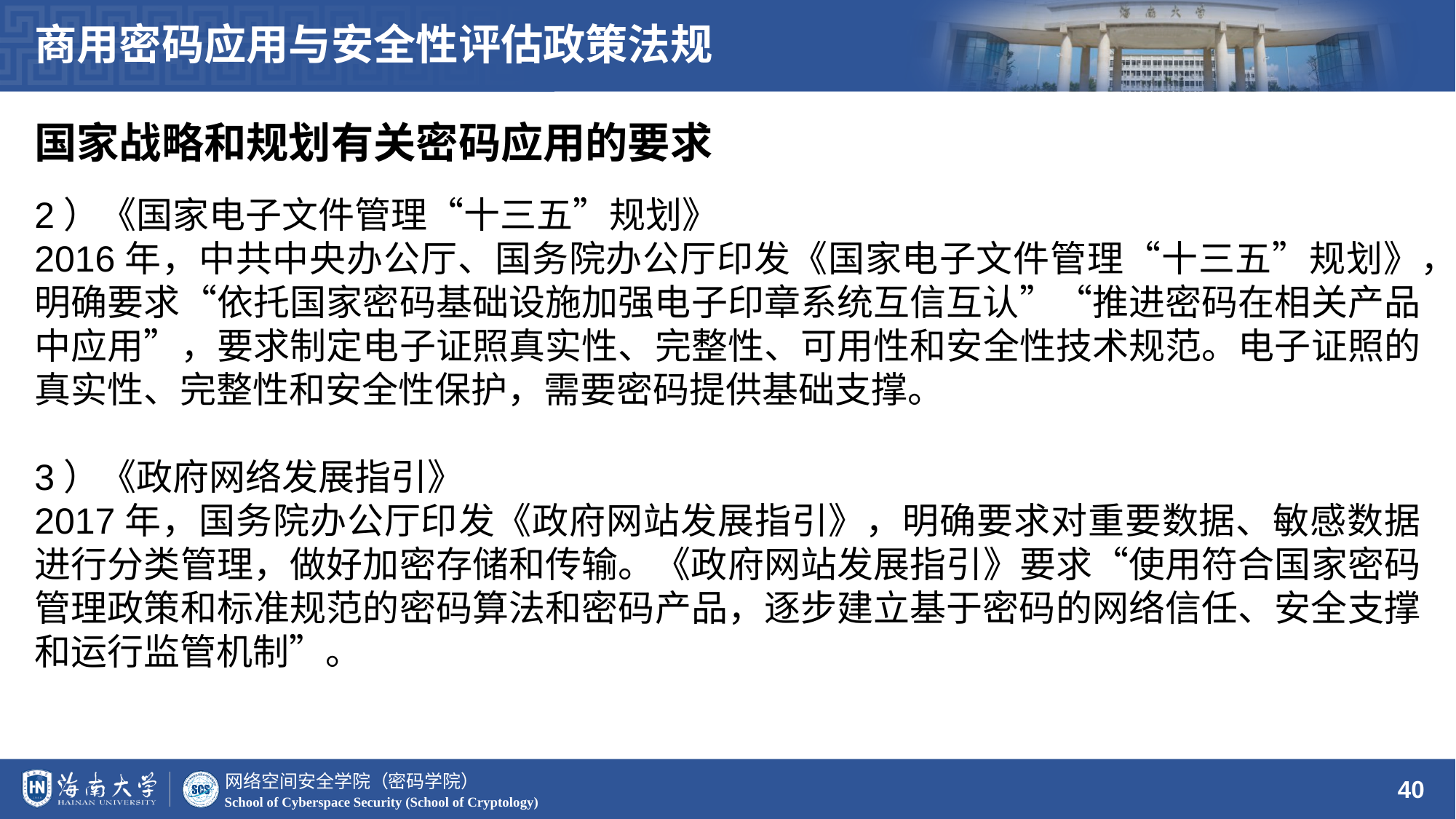

商用密码应用与安全性评估政策法规

国家战略和规划有关密码应用的要求
2）《国家电子文件管理“十三五”规划》
2016年，中共中央办公厅、国务院办公厅印发《国家电子文件管理“十三五”规划》，明确要求“依托国家密码基础设施加强电子印章系统互信互认”“推进密码在相关产品中应用”，要求制定电子证照真实性、完整性、可用性和安全性技术规范。电子证照的真实性、完整性和安全性保护，需要密码提供基础支撑。

3）《政府网络发展指引》
2017年，国务院办公厅印发《政府网站发展指引》，明确要求对重要数据、敏感数据进行分类管理，做好加密存储和传输。《政府网站发展指引》要求“使用符合国家密码管理政策和标准规范的密码算法和密码产品，逐步建立基于密码的网络信任、安全支撑和运行监管机制”。

40